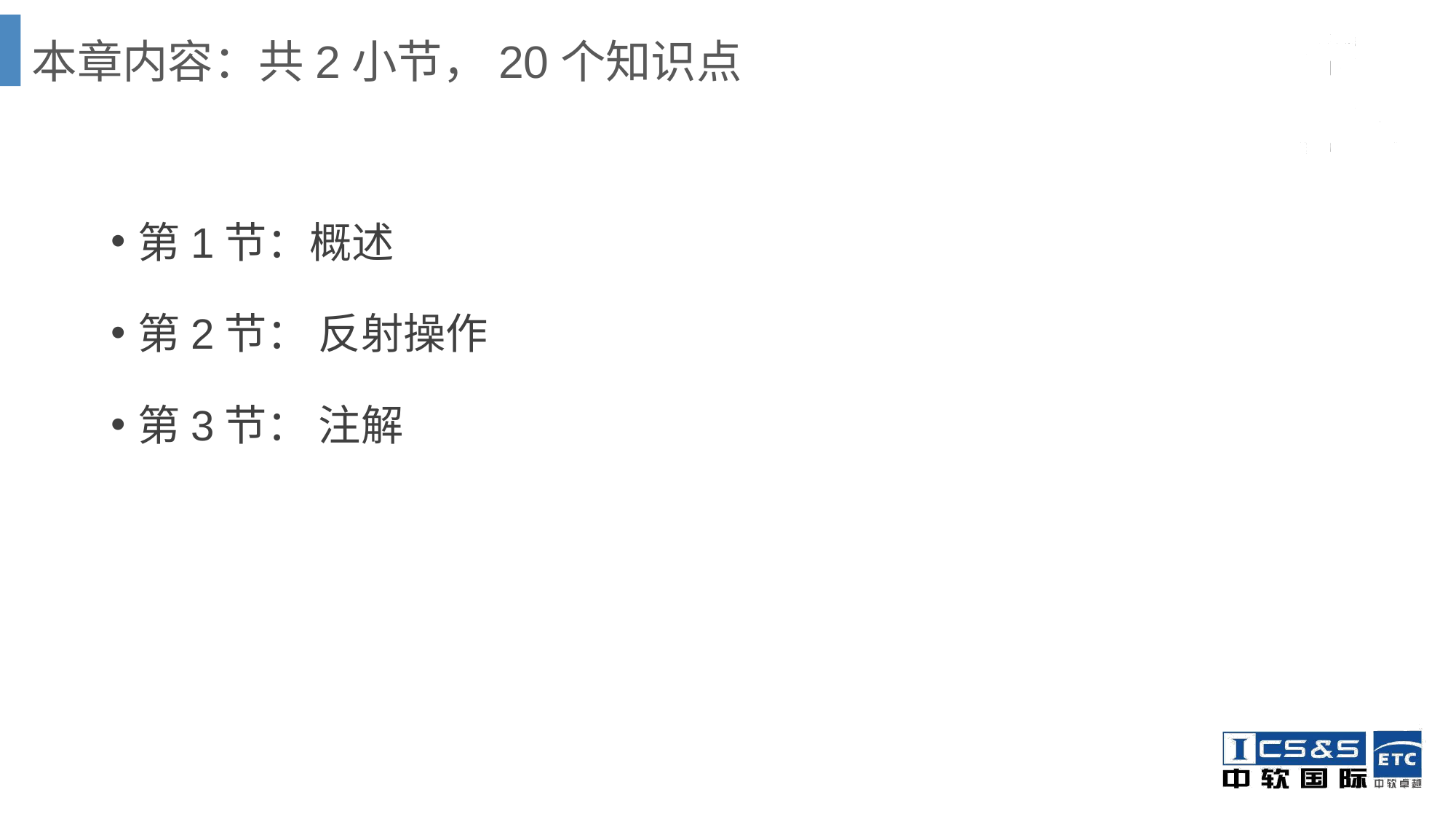

# 本章内容：共2小节，20个知识点
第1节：概述
第2节： 反射操作
第3节： 注解